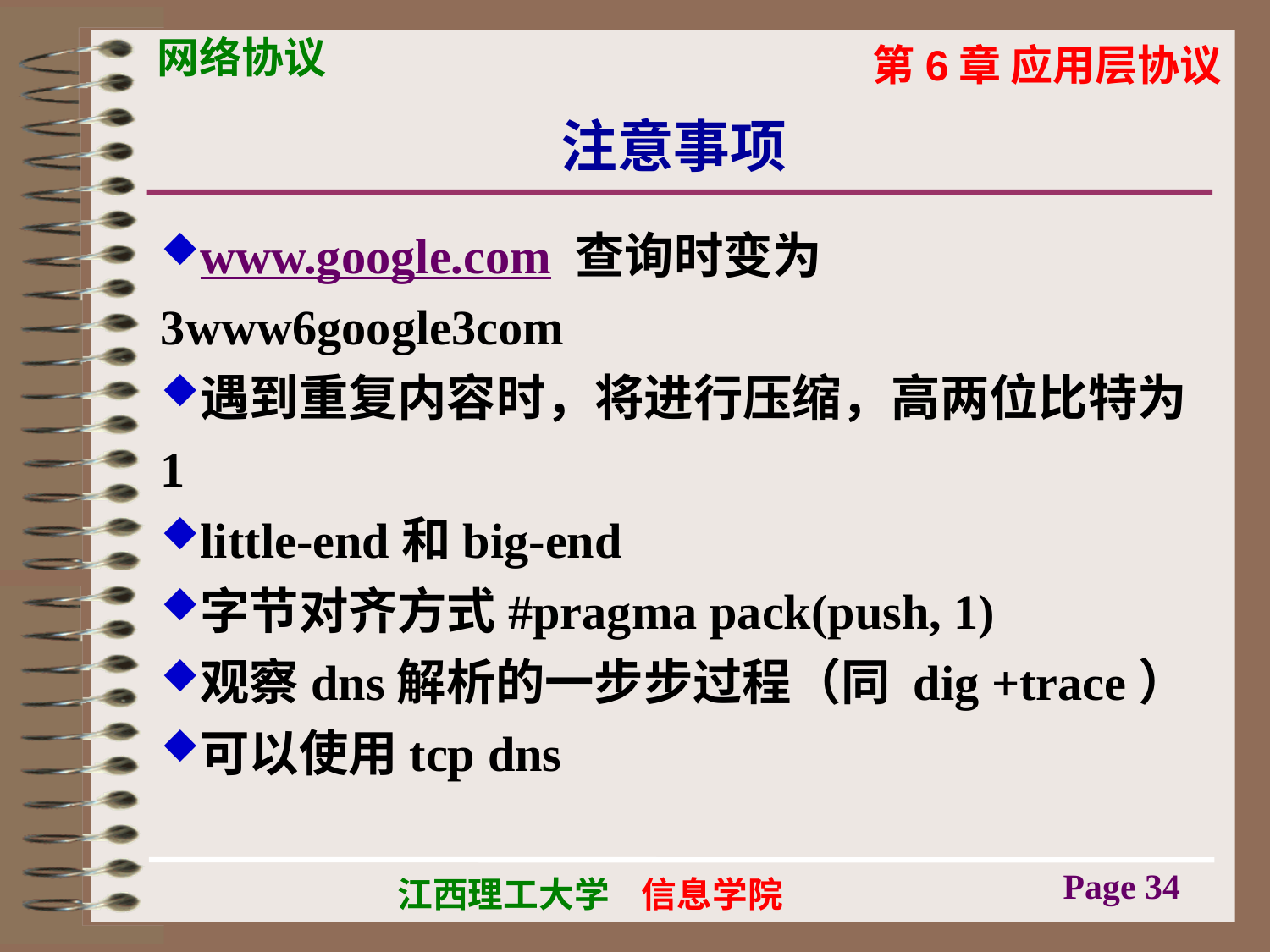

# 注意事项
www.google.com 查询时变为3www6google3com
遇到重复内容时，将进行压缩，高两位比特为1
little-end和big-end
字节对齐方式#pragma pack(push, 1)
观察dns解析的一步步过程（同 dig +trace）
可以使用tcp dns
Page 34